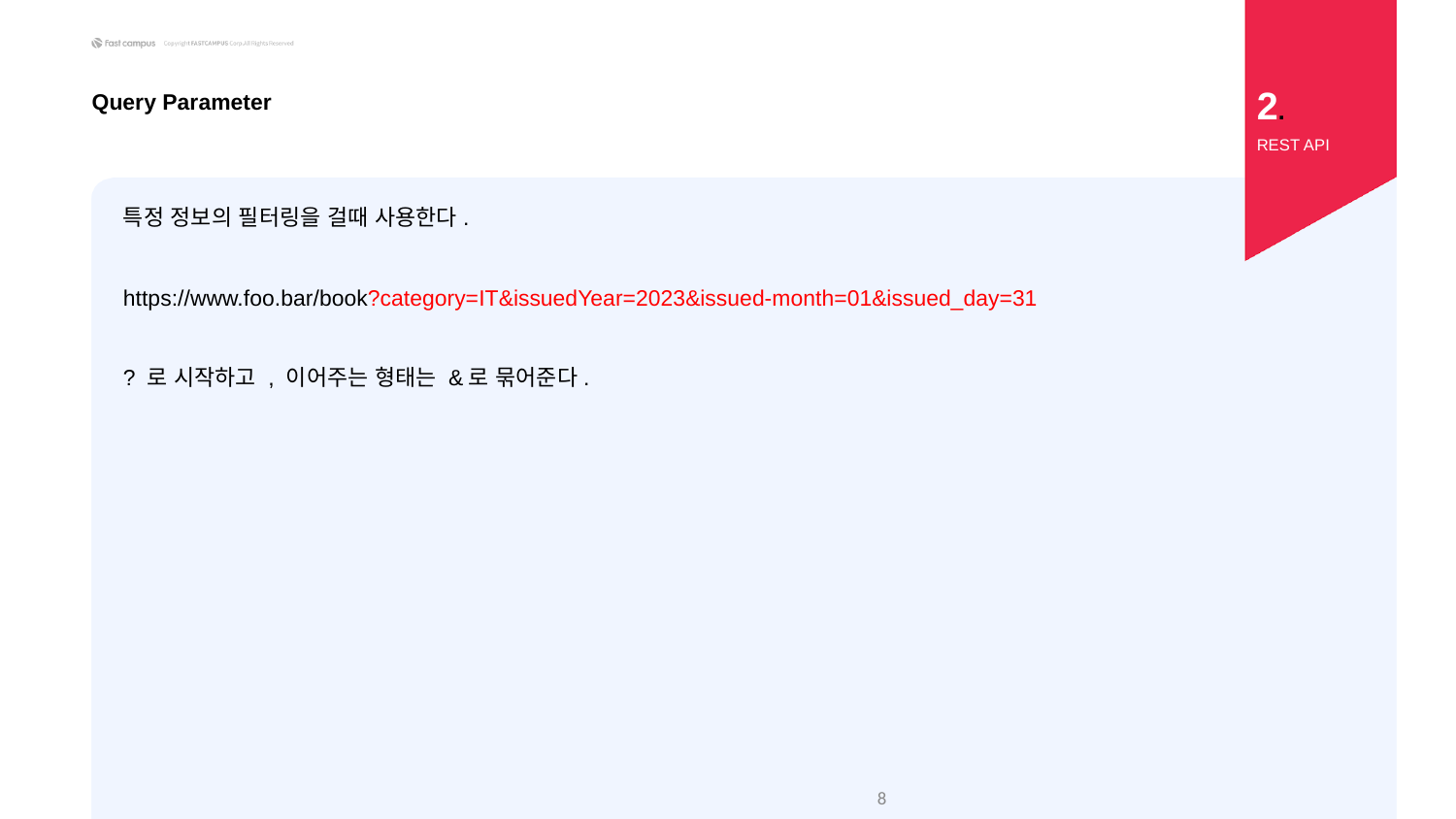

2.
Query Parameter
REST API
특정 정보의 필터링을 걸때 사용한다.

https://www.foo.bar/book?category=IT&issuedYear=2023&issued-month=01&issued_day=31

? 로 시작하고 , 이어주는 형태는 &로 묶어준다.
8